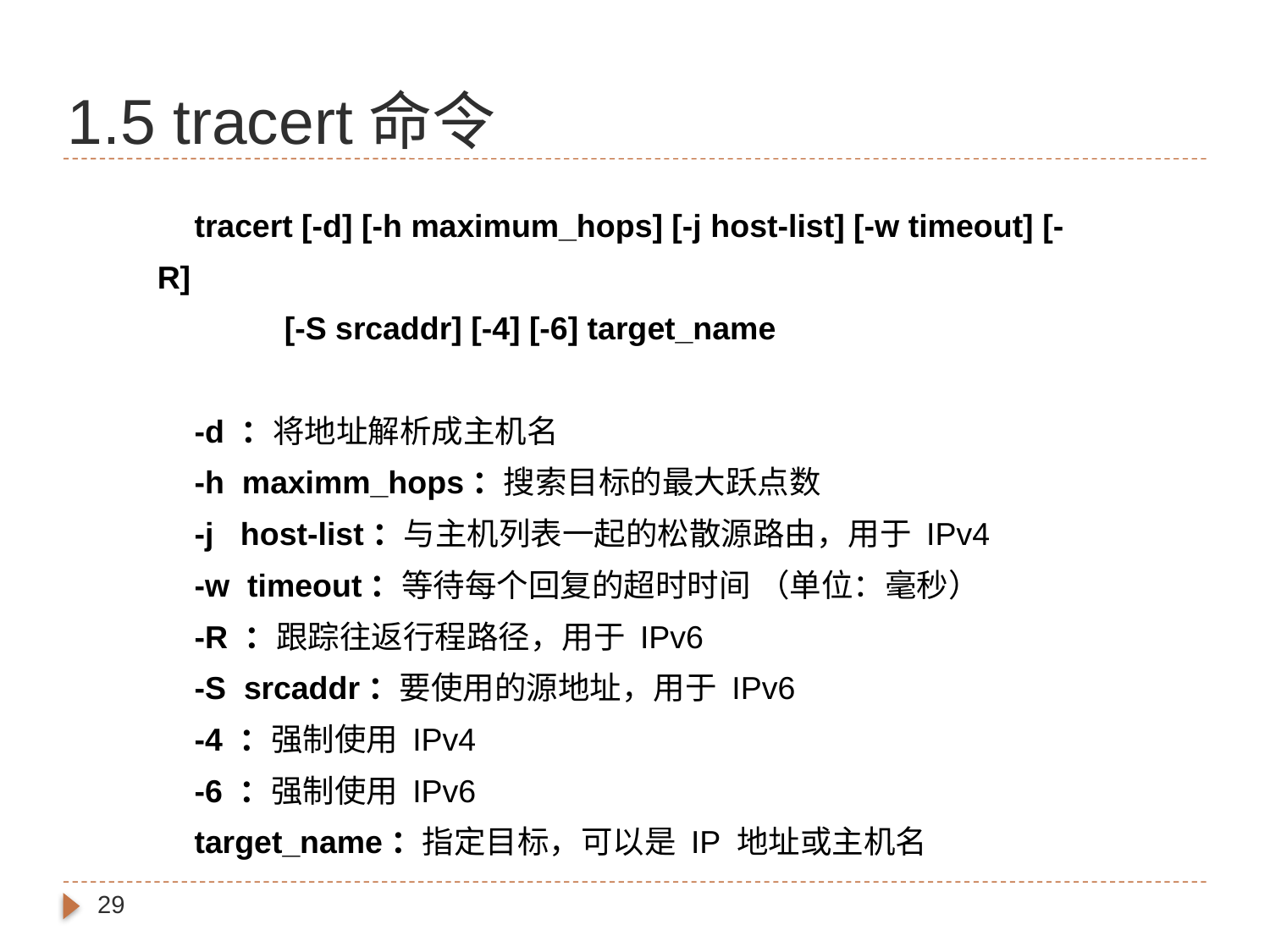

1.5 tracert命令
tracert [-d] [-h maximum_hops] [-j host-list] [-w timeout] [-R]
	[-S srcaddr] [-4] [-6] target_name

-d ：将地址解析成主机名
-h  maximm_hops：搜索目标的最大跃点数
-j   host-list：与主机列表一起的松散源路由，用于 IPv4
-w  timeout：等待每个回复的超时时间 （单位：毫秒）
-R ：跟踪往返行程路径，用于 IPv6
-S  srcaddr：要使用的源地址，用于 IPv6
-4 ：强制使用 IPv4
-6 ：强制使用 IPv6
target_name：指定目标，可以是 IP 地址或主机名
29